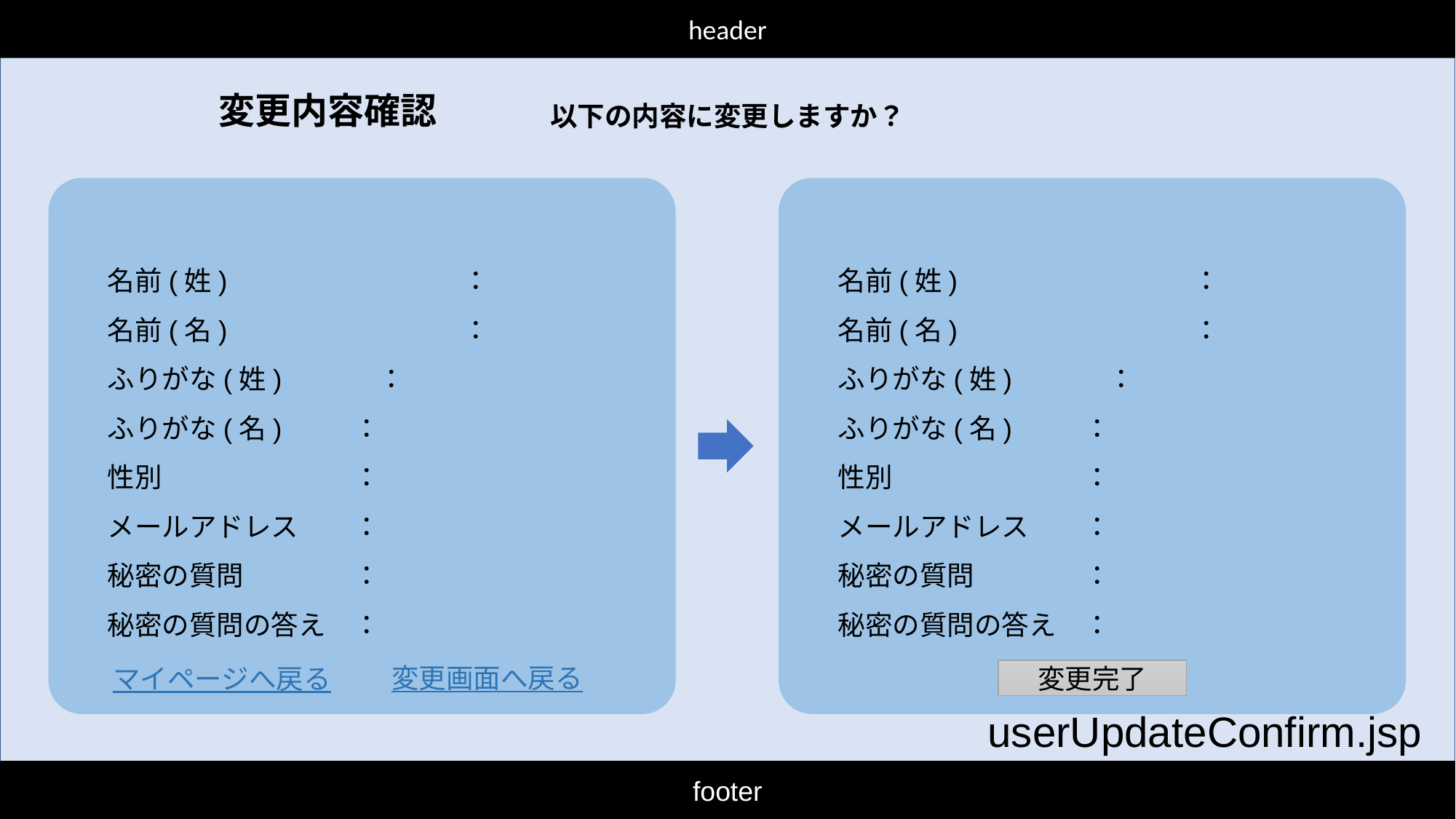

header

変更内容確認
以下の内容に変更しますか？

名前(姓) 	　　　　　：
名前(名) 	　　　　　：
ふりがな(姓) 　　　：
ふりがな(名) 	　：
性別		　：
メールアドレス　　：
秘密の質問　　　　：
秘密の質問の答え　：
名前(姓) 	　　　　　：
名前(名) 	　　　　　：
ふりがな(姓) 　　　：
ふりがな(名) 	　：
性別		　：
メールアドレス　　：
秘密の質問　　　　：
秘密の質問の答え　：

変更画面へ戻る
マイページへ戻る
変更完了
userUpdateConfirm.jsp
footer